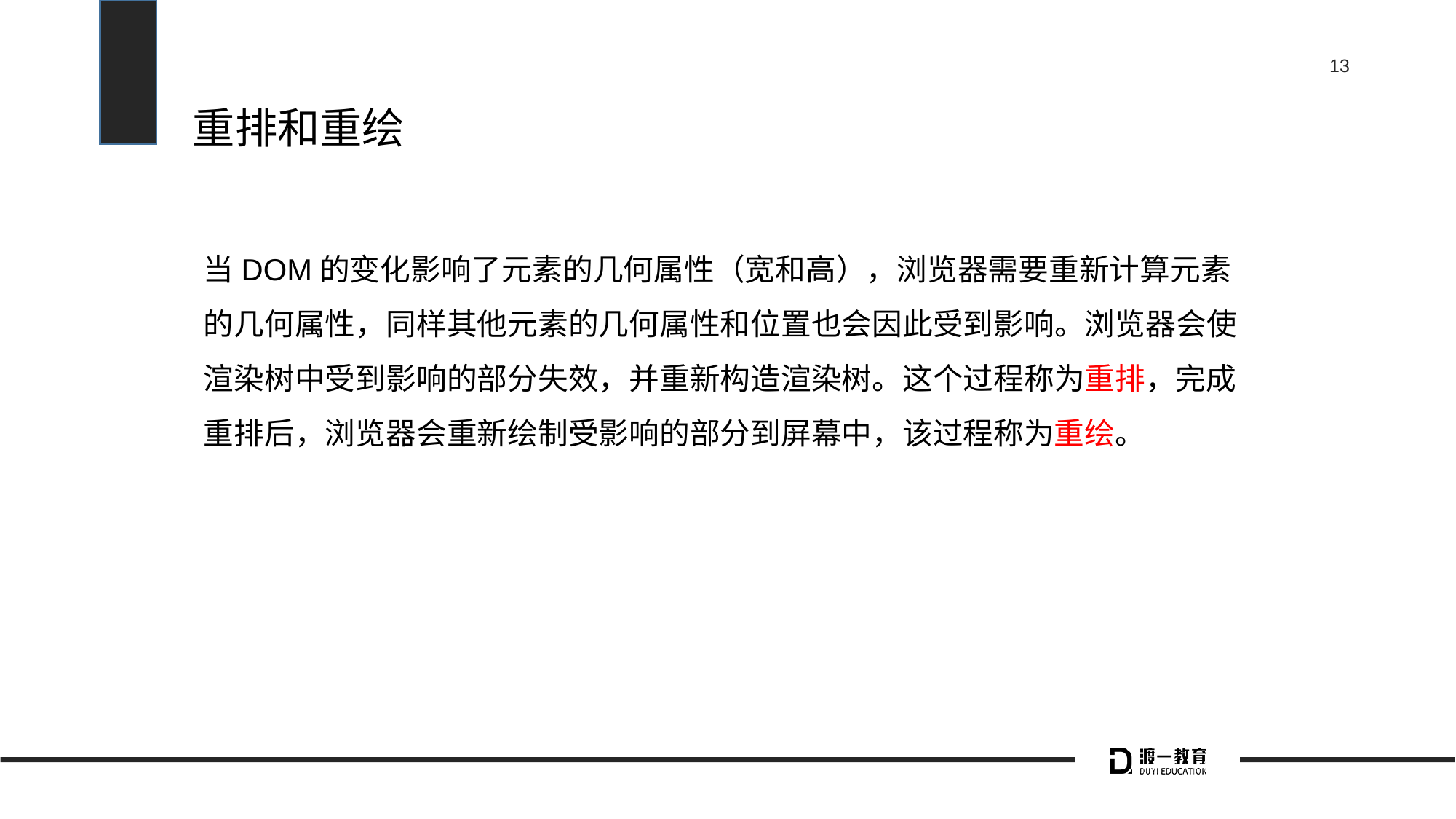

# 重排和重绘
当DOM的变化影响了元素的几何属性（宽和高），浏览器需要重新计算元素的几何属性，同样其他元素的几何属性和位置也会因此受到影响。浏览器会使渲染树中受到影响的部分失效，并重新构造渲染树。这个过程称为重排，完成重排后，浏览器会重新绘制受影响的部分到屏幕中，该过程称为重绘。